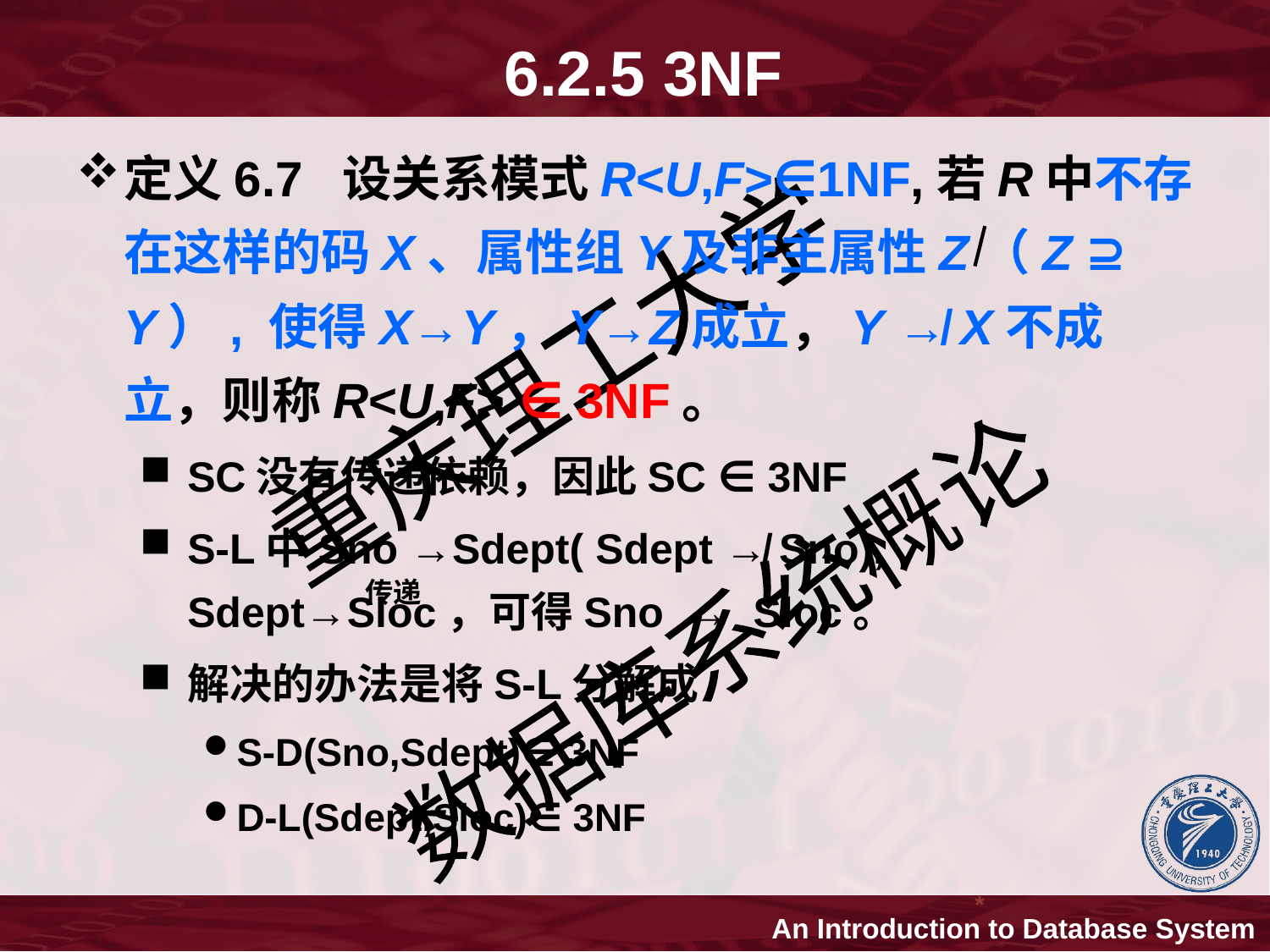

6.2.5 3NF
定义6.7  设关系模式R<U,F>∈1NF,若R中不存在这样的码X、属性组Y及非主属性Z（Z ⊇ Y）, 使得X→Y，Y→Z成立，Y ↛ X不成立，则称R<U,F> ∈ 3NF。
SC没有传递依赖，因此SC ∈ 3NF
S-L中Sno →Sdept( Sdept ↛ Sno), Sdept→Sloc，可得Sno  →  Sloc。
解决的办法是将S-L分解成
S-D(Sno,Sdept)∈ 3NF
D-L(Sdept,Sloc)∈ 3NF

传递

*